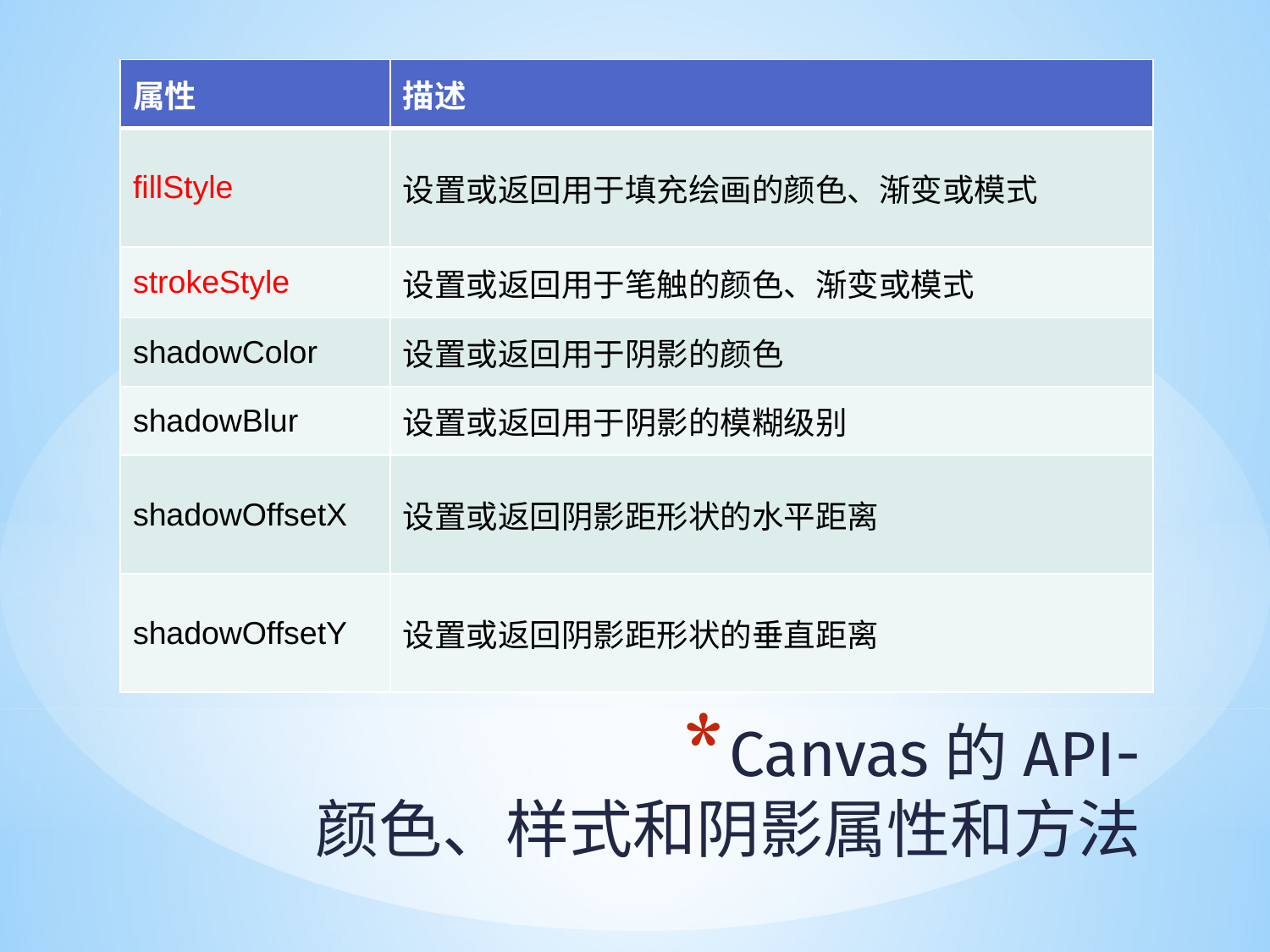

| 属性 | 描述 |
| --- | --- |
| fillStyle | 设置或返回用于填充绘画的颜色、渐变或模式 |
| strokeStyle | 设置或返回用于笔触的颜色、渐变或模式 |
| shadowColor | 设置或返回用于阴影的颜色 |
| shadowBlur | 设置或返回用于阴影的模糊级别 |
| shadowOffsetX | 设置或返回阴影距形状的水平距离 |
| shadowOffsetY | 设置或返回阴影距形状的垂直距离 |
# Canvas的API- 颜色、样式和阴影属性和方法